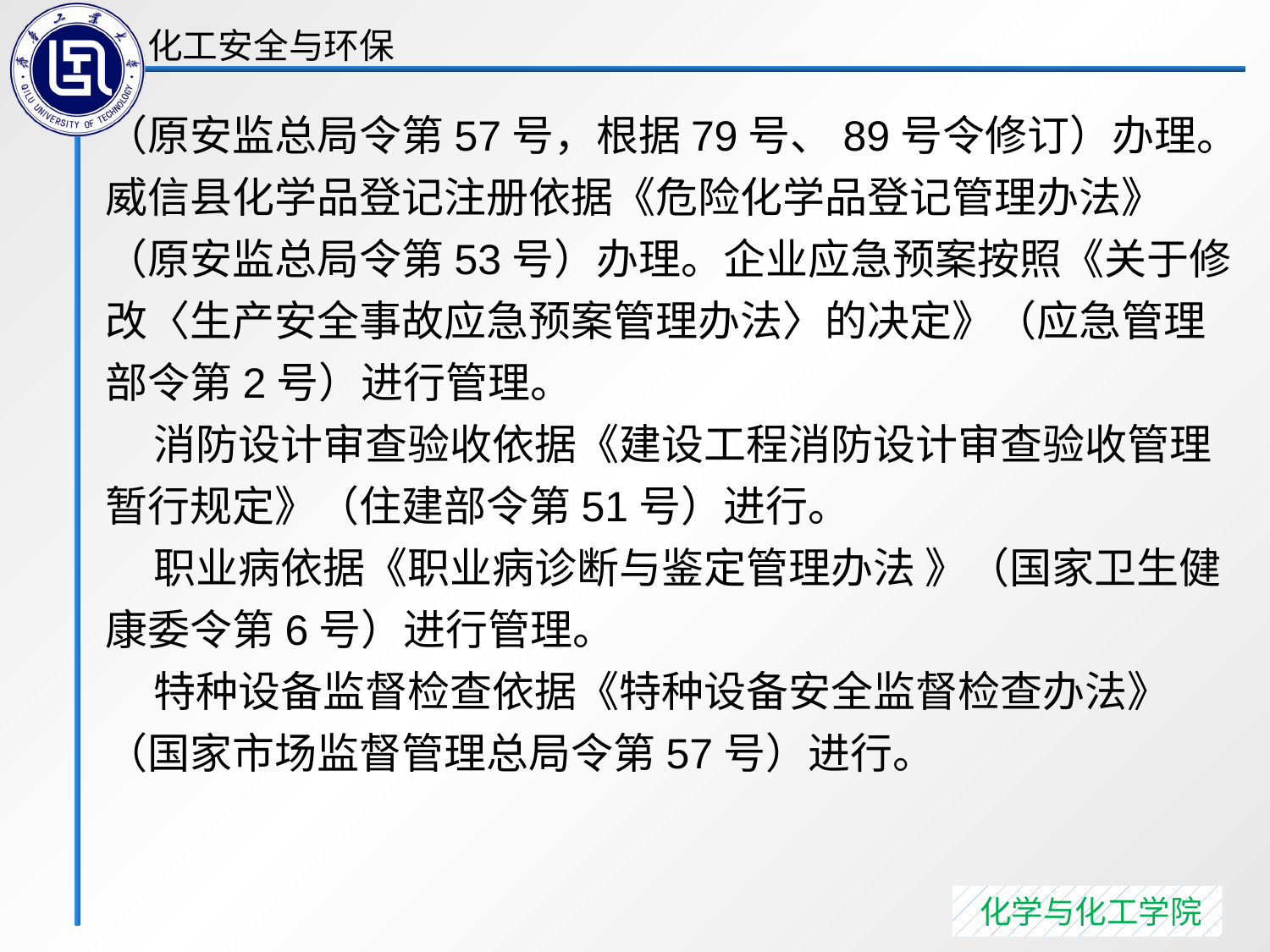

（原安监总局令第57号，根据79号、89号令修订）办理。威信县化学品登记注册依据《危险化学品登记管理办法》（原安监总局令第53号）办理。企业应急预案按照《关于修改〈生产安全事故应急预案管理办法〉的决定》（应急管理部令第2号）进行管理。
    消防设计审查验收依据《建设工程消防设计审查验收管理暂行规定》（住建部令第51号）进行。
    职业病依据《职业病诊断与鉴定管理办法 》（国家卫生健康委令第6号）进行管理。
    特种设备监督检查依据《特种设备安全监督检查办法》（国家市场监督管理总局令第57号）进行。